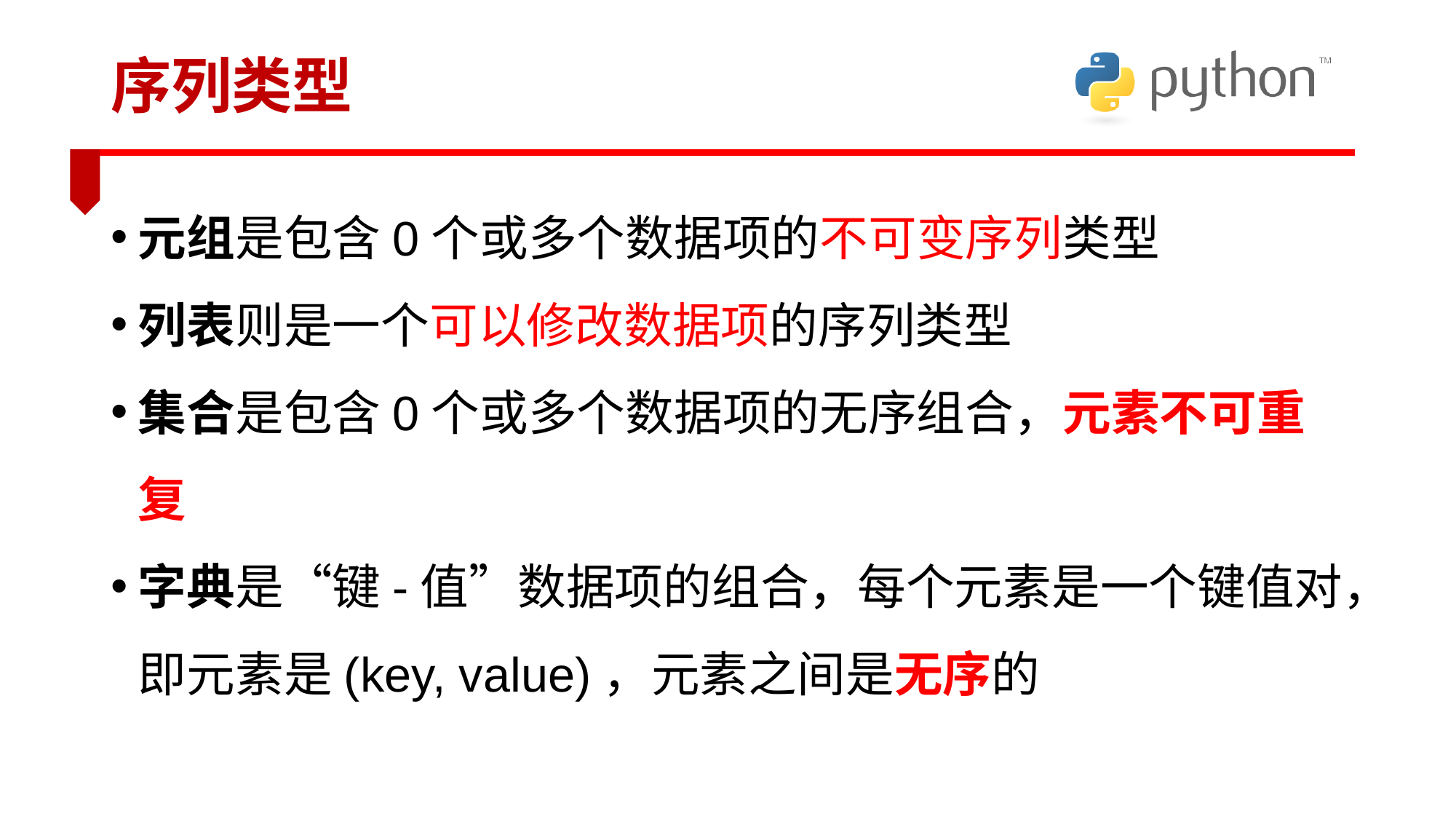

# 序列类型
元组是包含0个或多个数据项的不可变序列类型
列表则是一个可以修改数据项的序列类型
集合是包含0个或多个数据项的无序组合，元素不可重复
字典是“键-值”数据项的组合，每个元素是一个键值对，即元素是(key, value)，元素之间是无序的